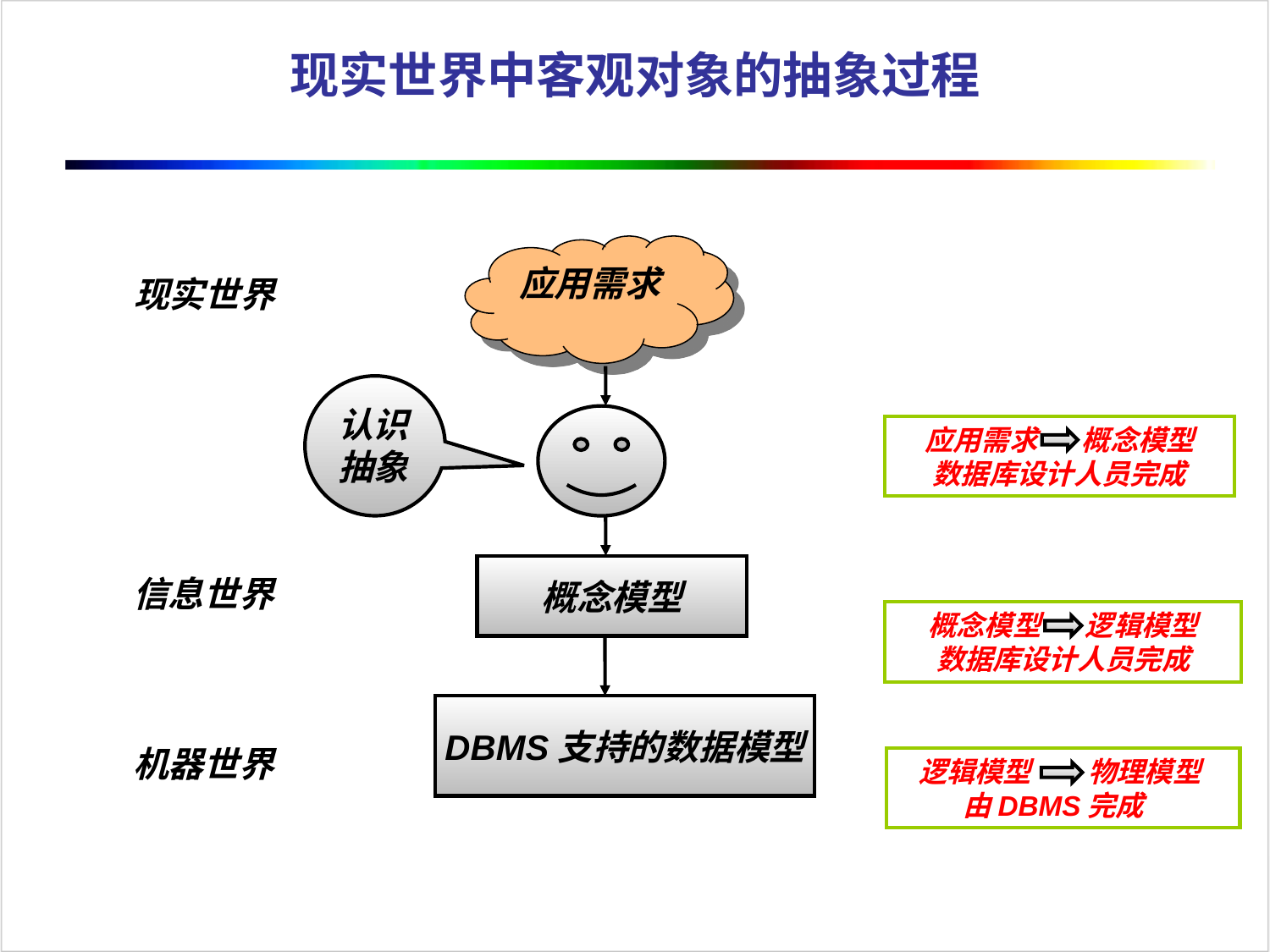

# 现实世界中客观对象的抽象过程
应用需求
现实世界

认识
抽象

应用需求       概念模型
数据库设计人员完成

概念模型
信息世界
概念模型       逻辑模型
数据库设计人员完成

DBMS支持的数据模型
机器世界
  逻辑模型         物理模型
     由DBMS完成